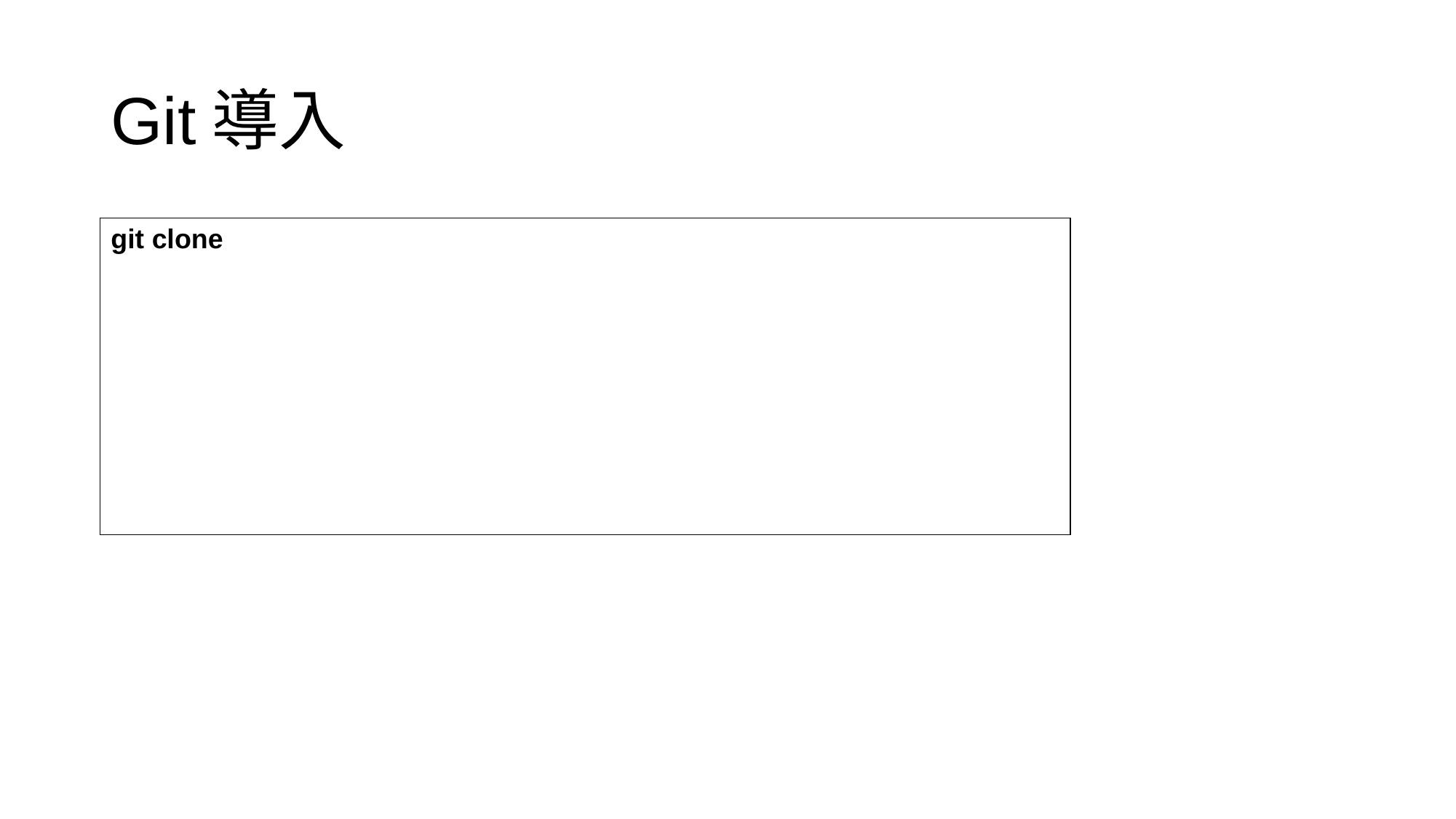

# Git導入

| git clone |
| --- |